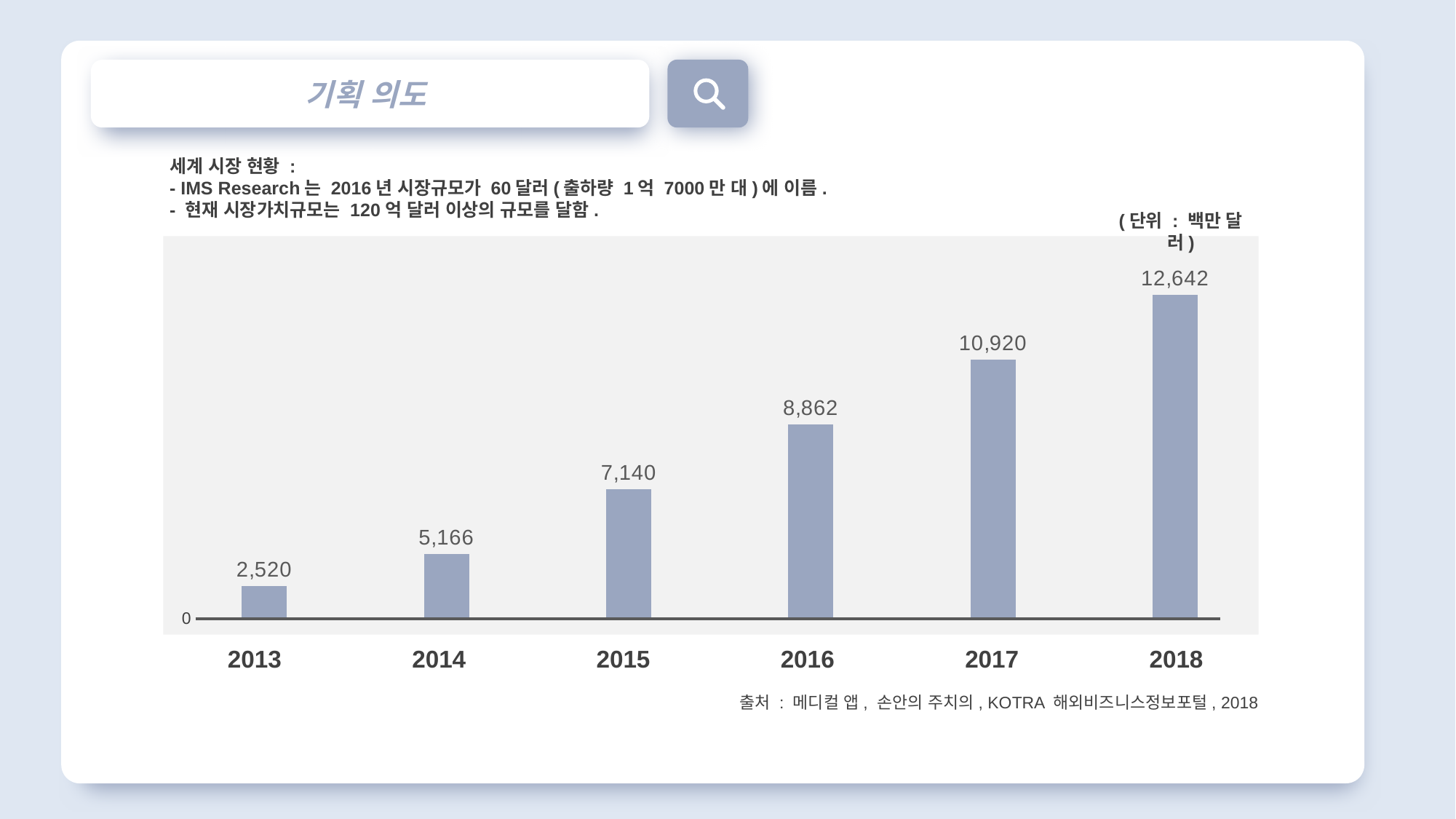

기획 의도

세계 시장 현황 :
- IMS Research는 2016년 시장규모가 60달러(출하량 1억 7000만 대)에 이름.
- 현재 시장가치규모는 120억 달러 이상의 규모를 달함.

### Chart

| Category | 계열 1 |
|---|---|
| 1 | 0.1 |
| 2 | 0.2 |
| 3 | 0.4 |
| 4 | 0.6000000000000002 |
| 5 | 0.8 |
| 6 | 1.0 |
(단위 : 백만 달러)

0
2018
2017
2016
2015
2014
2013
출처 : 메디컬 앱, 손안의 주치의, KOTRA 해외비즈니스정보포털, 2018